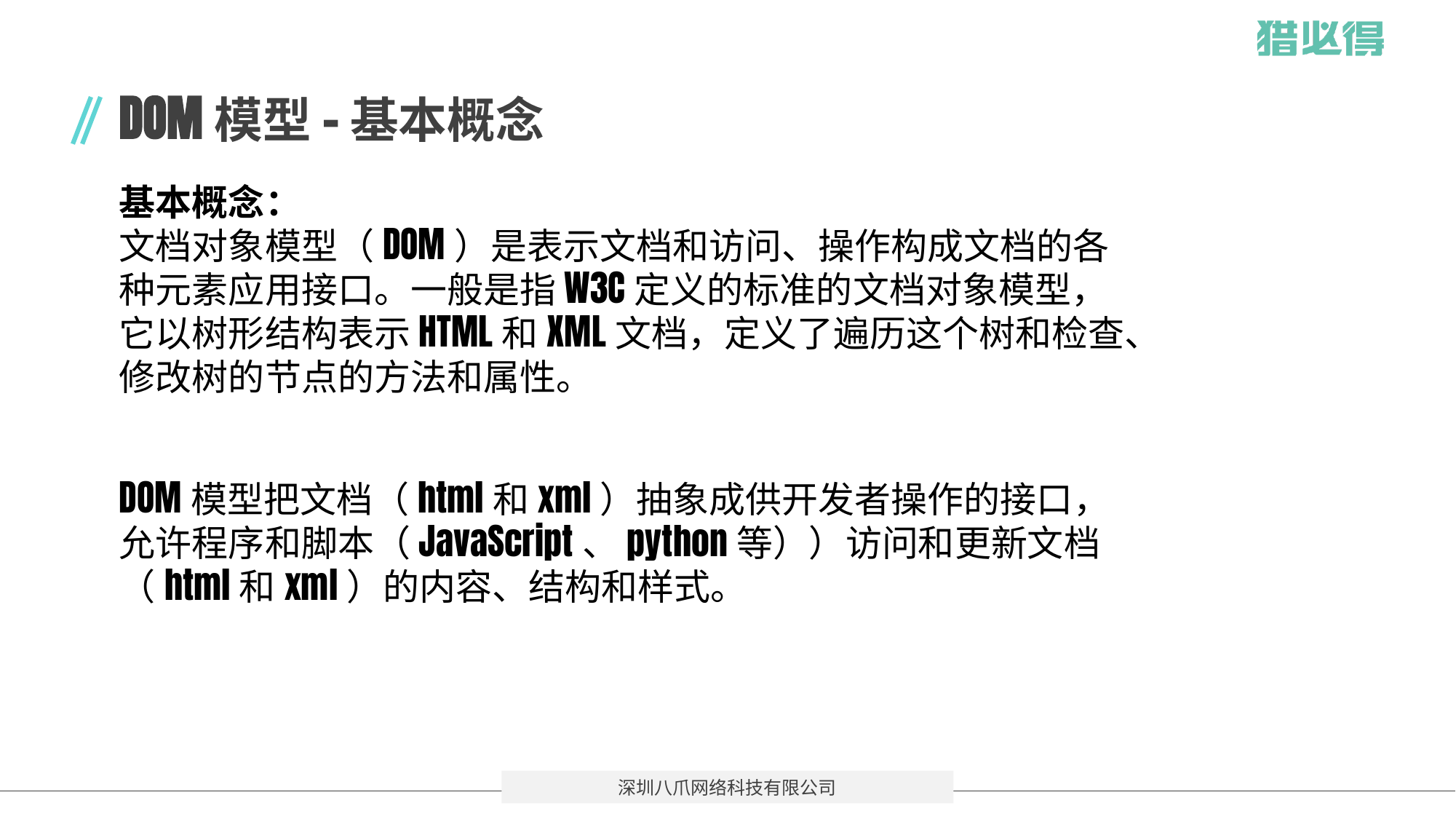

# DOM模型-基本概念
基本概念：
文档对象模型（DOM）是表示文档和访问、操作构成文档的各种元素应用接口。一般是指W3C定义的标准的文档对象模型，它以树形结构表示HTML和XML文档，定义了遍历这个树和检查、修改树的节点的方法和属性。

DOM模型把文档（html和xml）抽象成供开发者操作的接口，允许程序和脚本（JavaScript、python等））访问和更新文档（html和xml）的内容、结构和样式。